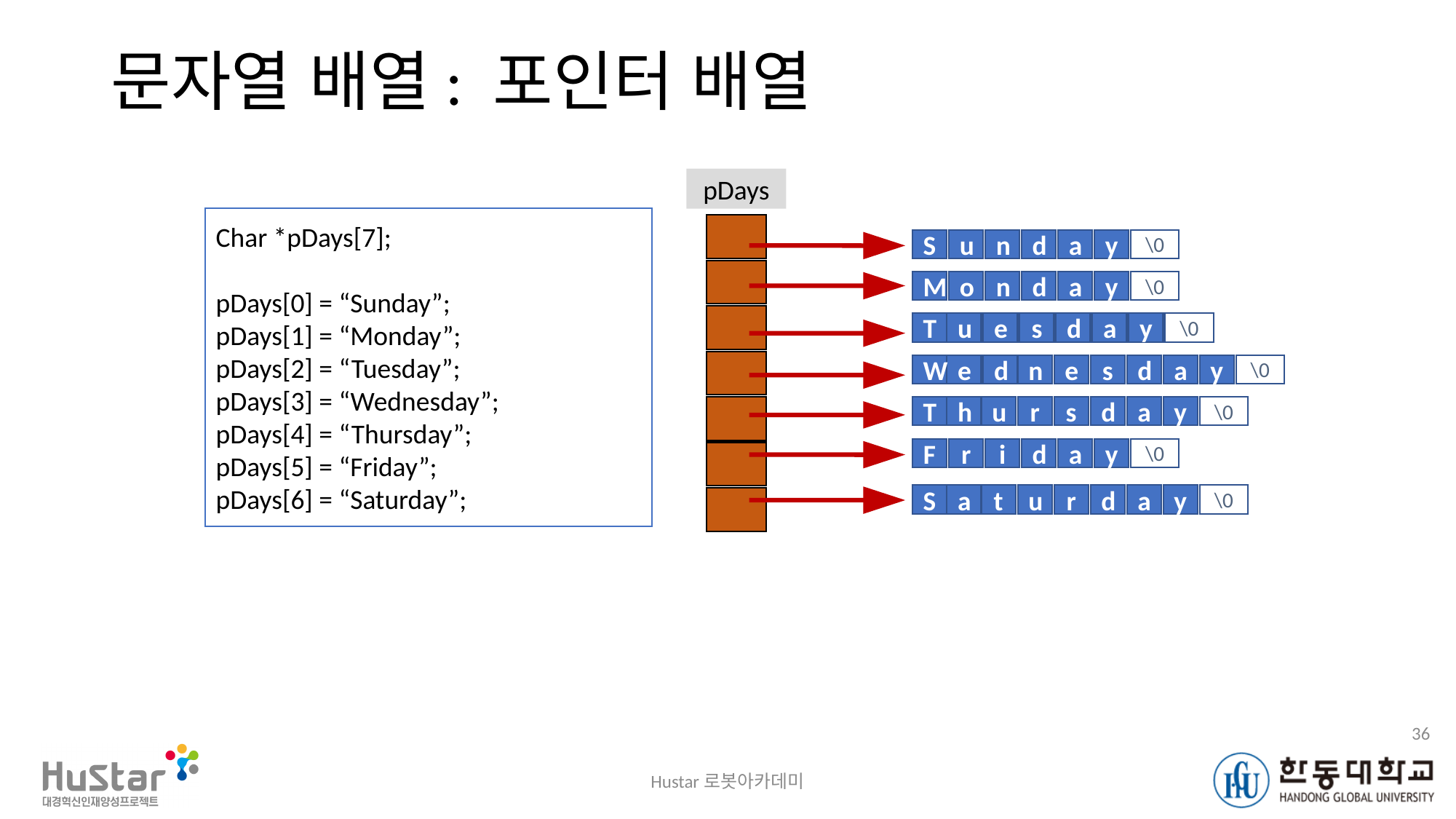

# 문자열 배열: 포인터 배열

pDays
Char *pDays[7];

pDays[0] = “Sunday”;
pDays[1] = “Monday”;
pDays[2] = “Tuesday”;
pDays[3] = “Wednesday”;
pDays[4] = “Thursday”;
pDays[5] = “Friday”;
pDays[6] = “Saturday”;

S
u
n
d
a
y
\0

M
o
n
d
a
y
\0

T
u
e
s
d
a
y
\0

W
e
d
n
e
s
d
a
y
\0

T
h
u
r
s
d
a
y
\0

F
r
i
d
a
y
\0

S
a
t
u
r
d
a
y
\0

36
Hustar로봇아카데미